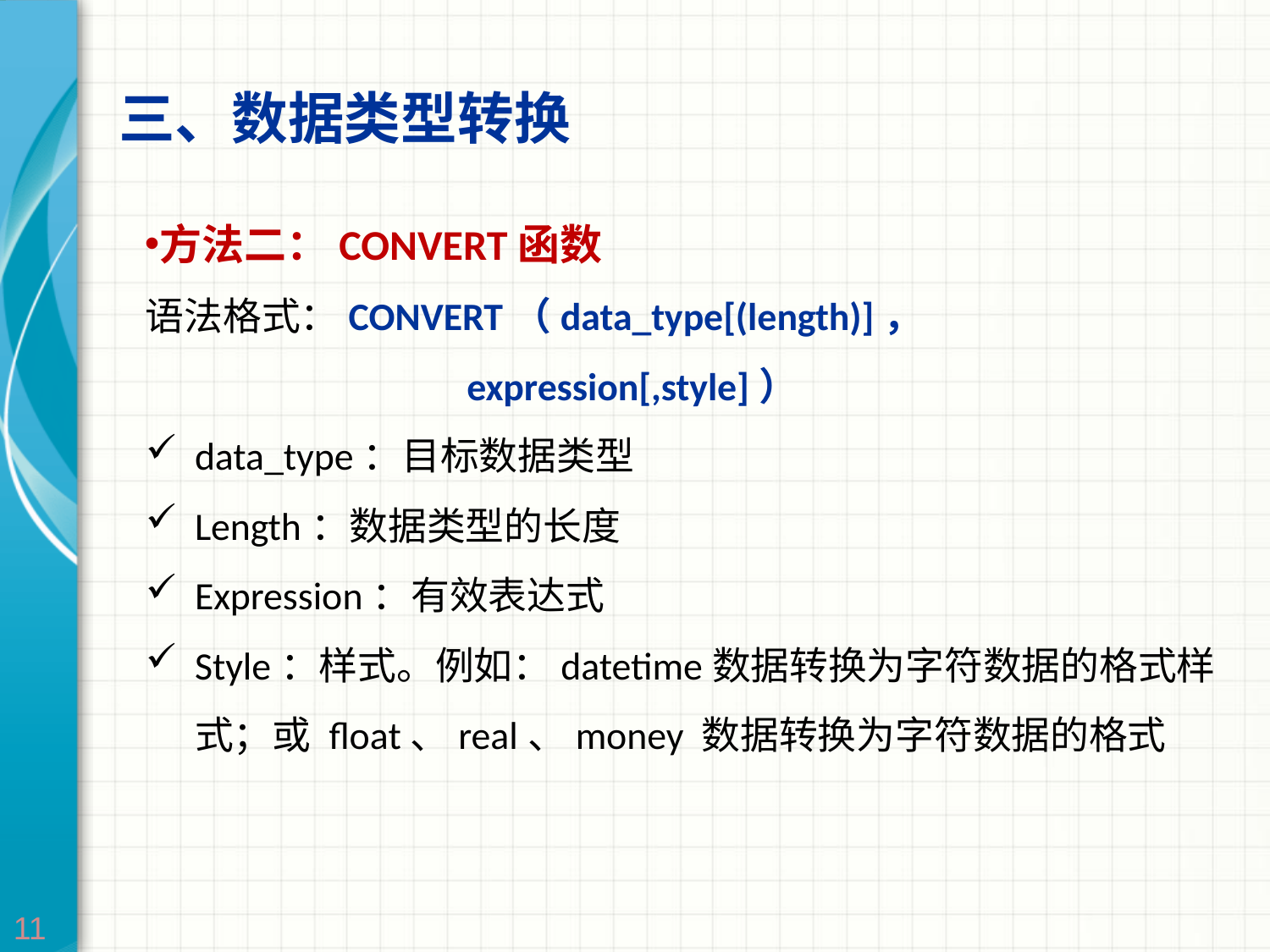

# 三、数据类型转换
方法二：CONVERT函数
语法格式：CONVERT（data_type[(length)]，
                                     expression[,style]）
data_type：目标数据类型
Length：数据类型的长度
Expression：有效表达式
Style：样式。例如：datetime数据转换为字符数据的格式样式；或 float、real、money 数据转换为字符数据的格式
11